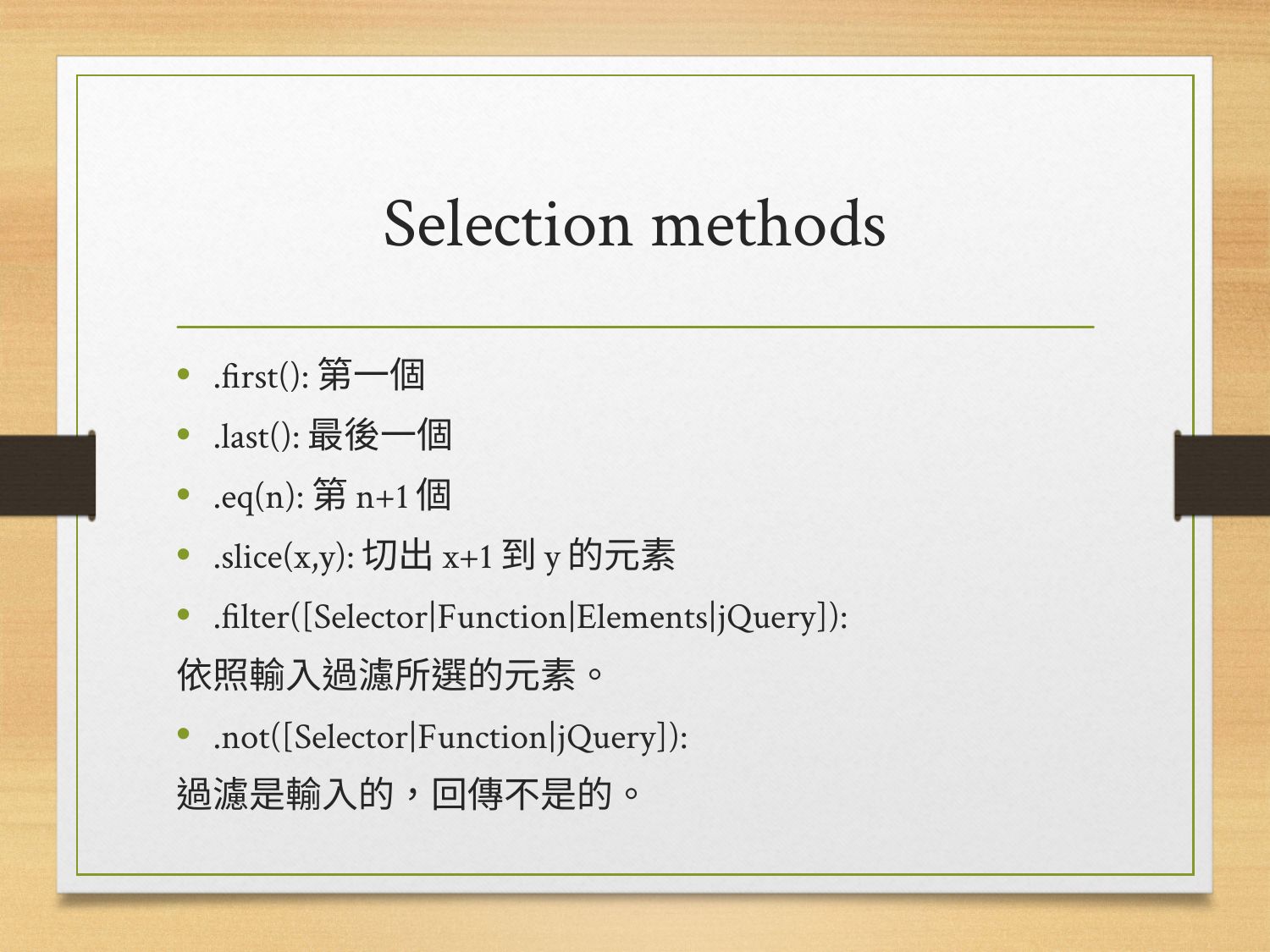

# Selection methods
.first():第一個
.last():最後一個
.eq(n):第n+1個
.slice(x,y):切出x+1到y的元素
.filter([Selector|Function|Elements|jQuery]):
依照輸入過濾所選的元素。
.not([Selector|Function|jQuery]):
過濾是輸入的，回傳不是的。